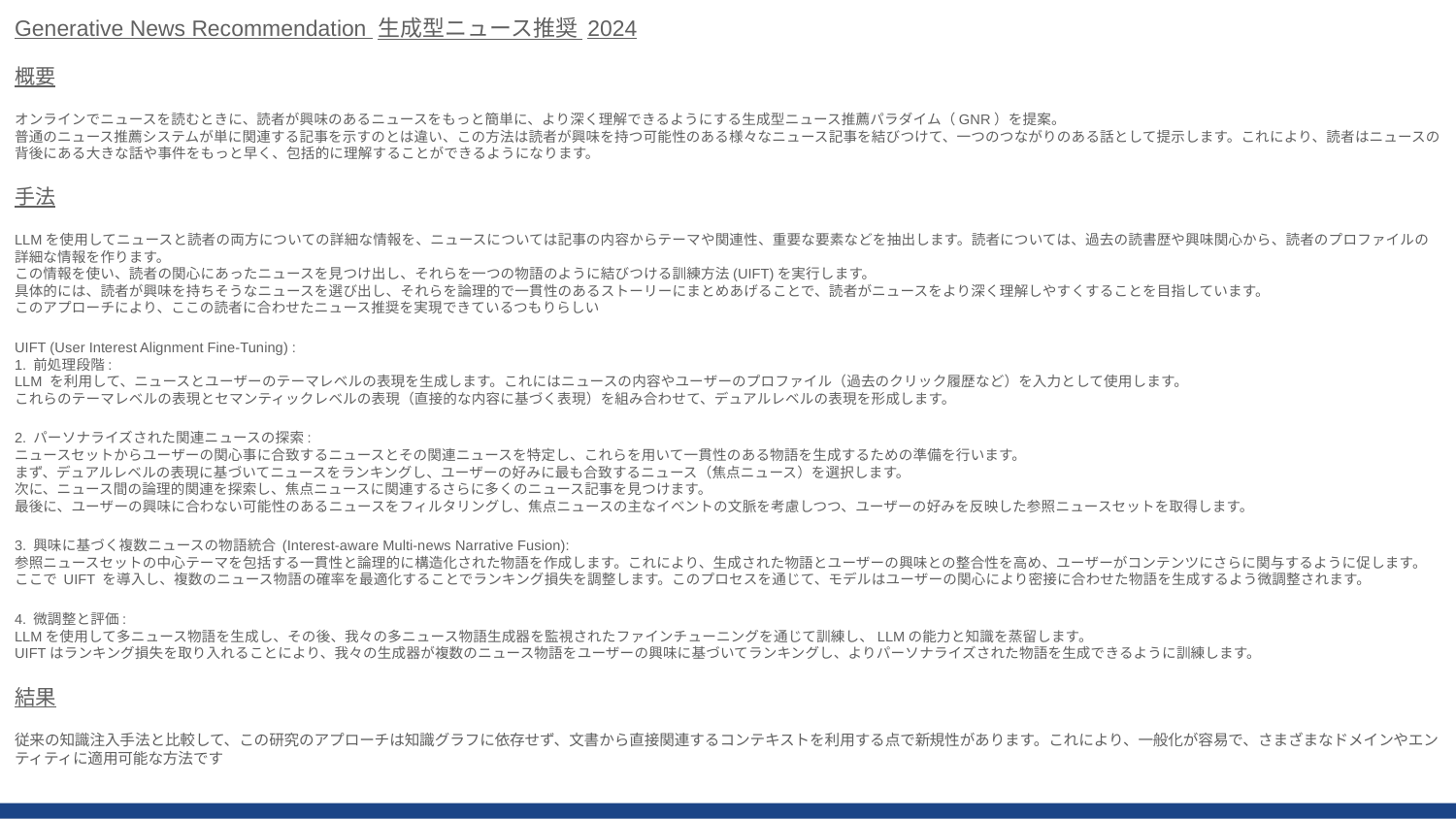

Generative News Recommendation 生成型ニュース推奨 2024
概要
オンラインでニュースを読むときに、読者が興味のあるニュースをもっと簡単に、より深く理解できるようにする生成型ニュース推薦パラダイム（GNR）を提案。
普通のニュース推薦システムが単に関連する記事を示すのとは違い、この方法は読者が興味を持つ可能性のある様々なニュース記事を結びつけて、一つのつながりのある話として提示します。これにより、読者はニュースの背後にある大きな話や事件をもっと早く、包括的に理解することができるようになります。
手法
LLMを使用してニュースと読者の両方についての詳細な情報を、ニュースについては記事の内容からテーマや関連性、重要な要素などを抽出します。読者については、過去の読書歴や興味関心から、読者のプロファイルの詳細な情報を作ります。
この情報を使い、読者の関心にあったニュースを見つけ出し、それらを一つの物語のように結びつける訓練方法(UIFT)を実行します。
具体的には、読者が興味を持ちそうなニュースを選び出し、それらを論理的で一貫性のあるストーリーにまとめあげることで、読者がニュースをより深く理解しやすくすることを目指しています。
このアプローチにより、ここの読者に合わせたニュース推奨を実現できているつもりらしい
UIFT (User Interest Alignment Fine-Tuning) :
1. 前処理段階:
LLM を利用して、ニュースとユーザーのテーマレベルの表現を生成します。これにはニュースの内容やユーザーのプロファイル（過去のクリック履歴など）を入力として使用します。
これらのテーマレベルの表現とセマンティックレベルの表現（直接的な内容に基づく表現）を組み合わせて、デュアルレベルの表現を形成します。
2. パーソナライズされた関連ニュースの探索:
ニュースセットからユーザーの関心事に合致するニュースとその関連ニュースを特定し、これらを用いて一貫性のある物語を生成するための準備を行います。
まず、デュアルレベルの表現に基づいてニュースをランキングし、ユーザーの好みに最も合致するニュース（焦点ニュース）を選択します。
次に、ニュース間の論理的関連を探索し、焦点ニュースに関連するさらに多くのニュース記事を見つけます。
最後に、ユーザーの興味に合わない可能性のあるニュースをフィルタリングし、焦点ニュースの主なイベントの文脈を考慮しつつ、ユーザーの好みを反映した参照ニュースセットを取得します。
3. 興味に基づく複数ニュースの物語統合 (Interest-aware Multi-news Narrative Fusion):
参照ニュースセットの中心テーマを包括する一貫性と論理的に構造化された物語を作成します。これにより、生成された物語とユーザーの興味との整合性を高め、ユーザーがコンテンツにさらに関与するように促します。
ここで UIFT を導入し、複数のニュース物語の確率を最適化することでランキング損失を調整します。このプロセスを通じて、モデルはユーザーの関心により密接に合わせた物語を生成するよう微調整されます。
4. 微調整と評価:
LLMを使用して多ニュース物語を生成し、その後、我々の多ニュース物語生成器を監視されたファインチューニングを通じて訓練し、LLMの能力と知識を蒸留します。
UIFTはランキング損失を取り入れることにより、我々の生成器が複数のニュース物語をユーザーの興味に基づいてランキングし、よりパーソナライズされた物語を生成できるように訓練します。
結果
従来の知識注入手法と比較して、この研究のアプローチは知識グラフに依存せず、文書から直接関連するコンテキストを利用する点で新規性があります。これにより、一般化が容易で、さまざまなドメインやエンティティに適用可能な方法です